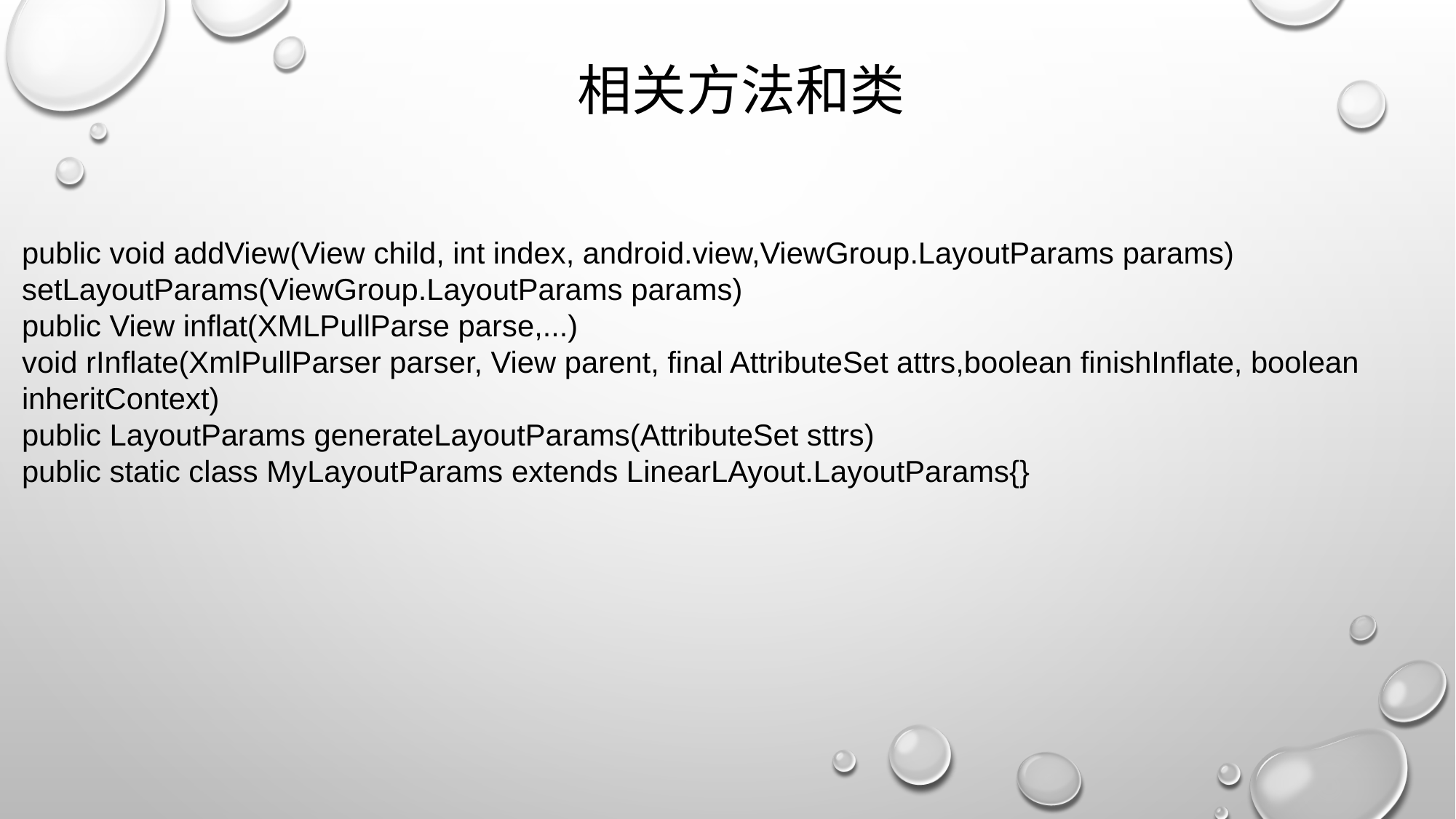

相关方法和类
public void addView(View child, int index, android.view,ViewGroup.LayoutParams params)
setLayoutParams(ViewGroup.LayoutParams params)
public View inflat(XMLPullParse parse,...)
void rInflate(XmlPullParser parser, View parent, final AttributeSet attrs,boolean finishInflate, boolean inheritContext)
public LayoutParams generateLayoutParams(AttributeSet sttrs)
public static class MyLayoutParams extends LinearLAyout.LayoutParams{}